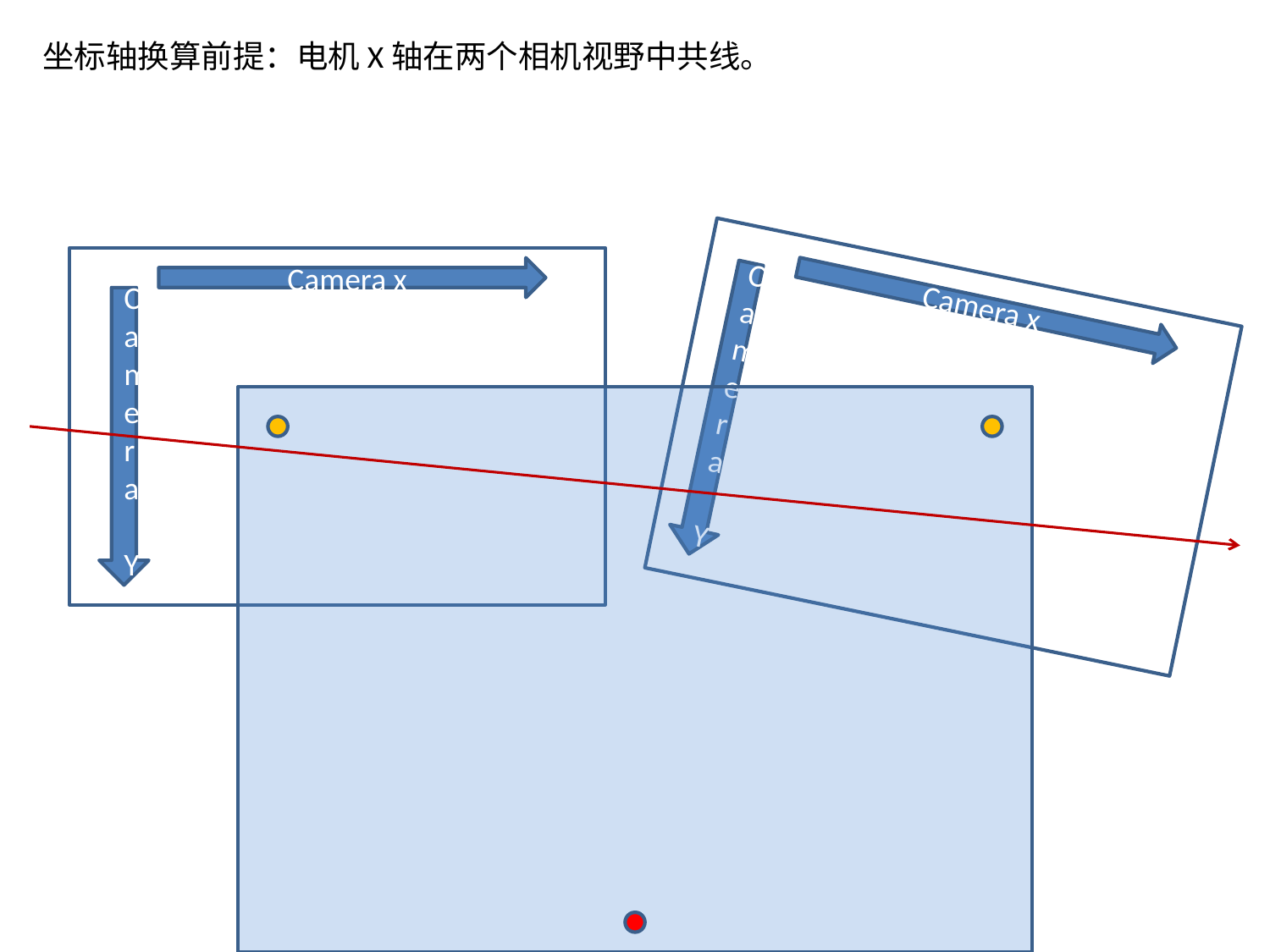

坐标轴换算前提：电机X轴在两个相机视野中共线。

Camera x
Camera Y

Camera Y
Camera x